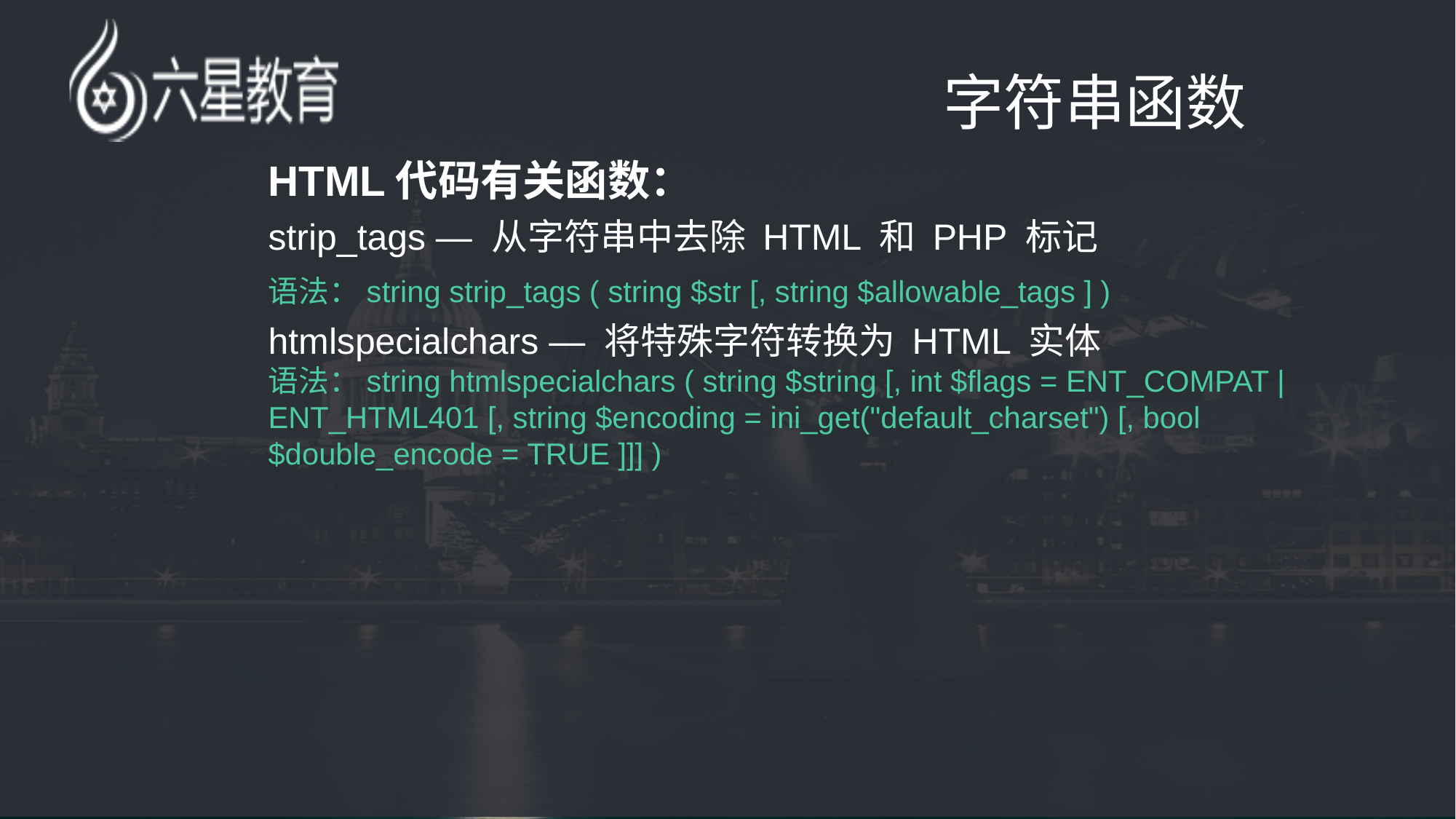

# 字符串函数
HTML代码有关函数：
strip_tags — 从字符串中去除 HTML 和 PHP 标记
语法：string strip_tags ( string $str [, string $allowable_tags ] )
htmlspecialchars — 将特殊字符转换为 HTML 实体
语法：string htmlspecialchars ( string $string [, int $flags = ENT_COMPAT | ENT_HTML401 [, string $encoding = ini_get("default_charset") [, bool $double_encode = TRUE ]]] )